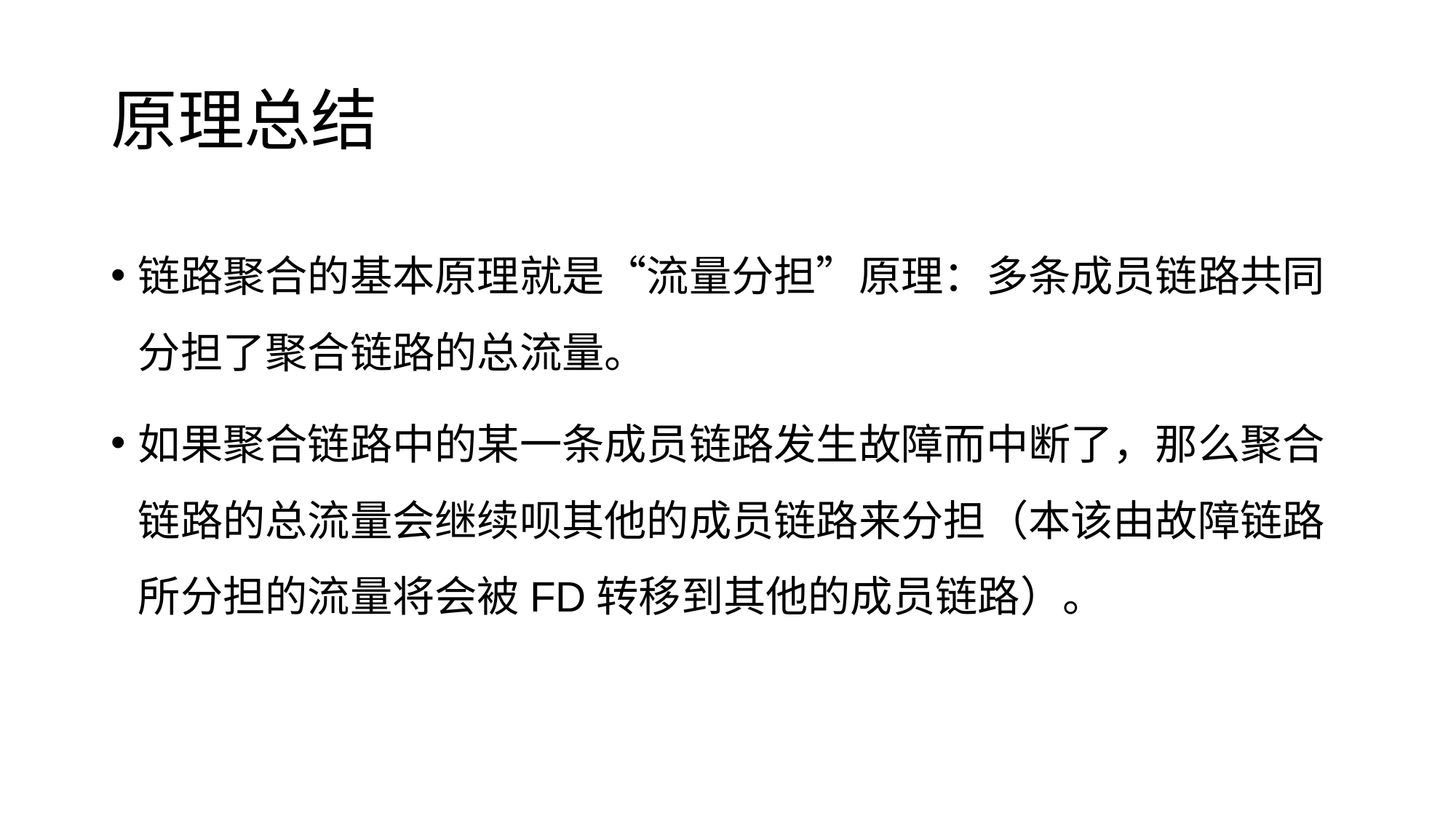

# 原理总结
链路聚合的基本原理就是“流量分担”原理：多条成员链路共同分担了聚合链路的总流量。
如果聚合链路中的某一条成员链路发生故障而中断了，那么聚合链路的总流量会继续呗其他的成员链路来分担（本该由故障链路所分担的流量将会被FD转移到其他的成员链路）。